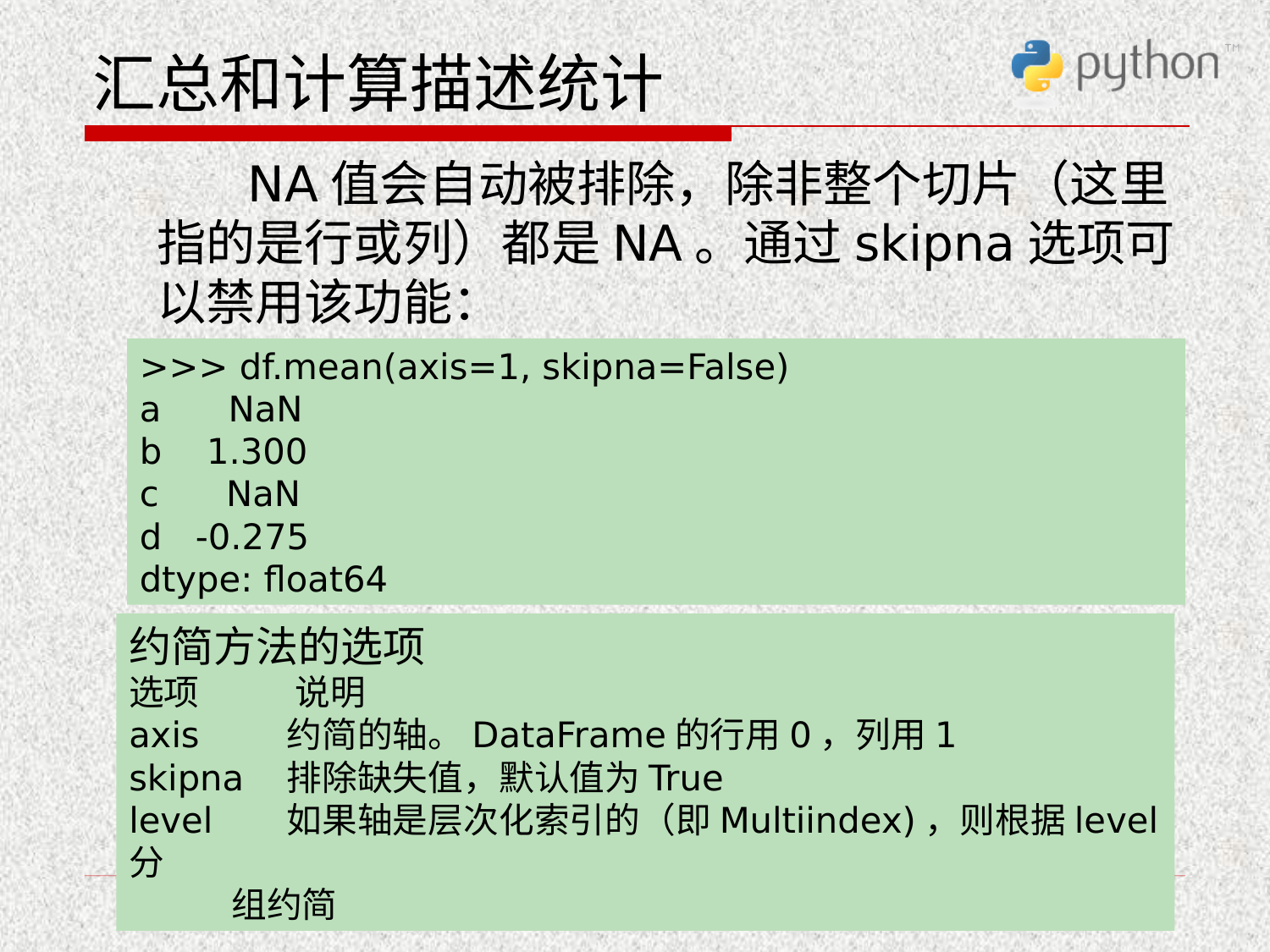

# 汇总和计算描述统计
          NA值会自动被排除，除非整个切片（这里指的是行或列）都是NA。通过skipna选项可 以禁用该功能：

>>> df.mean(axis=1, skipna=False)
a      NaN
b    1.300
c      NaN
d   -0.275
dtype: float64
约简方法的选项
选项	     说明
axis	  约简的轴。DataFrame的行用0，列用1
skipna	  排除缺失值，默认值为True
level	  如果轴是层次化索引的（即Multiindex)，则根据level分
            组约简
72